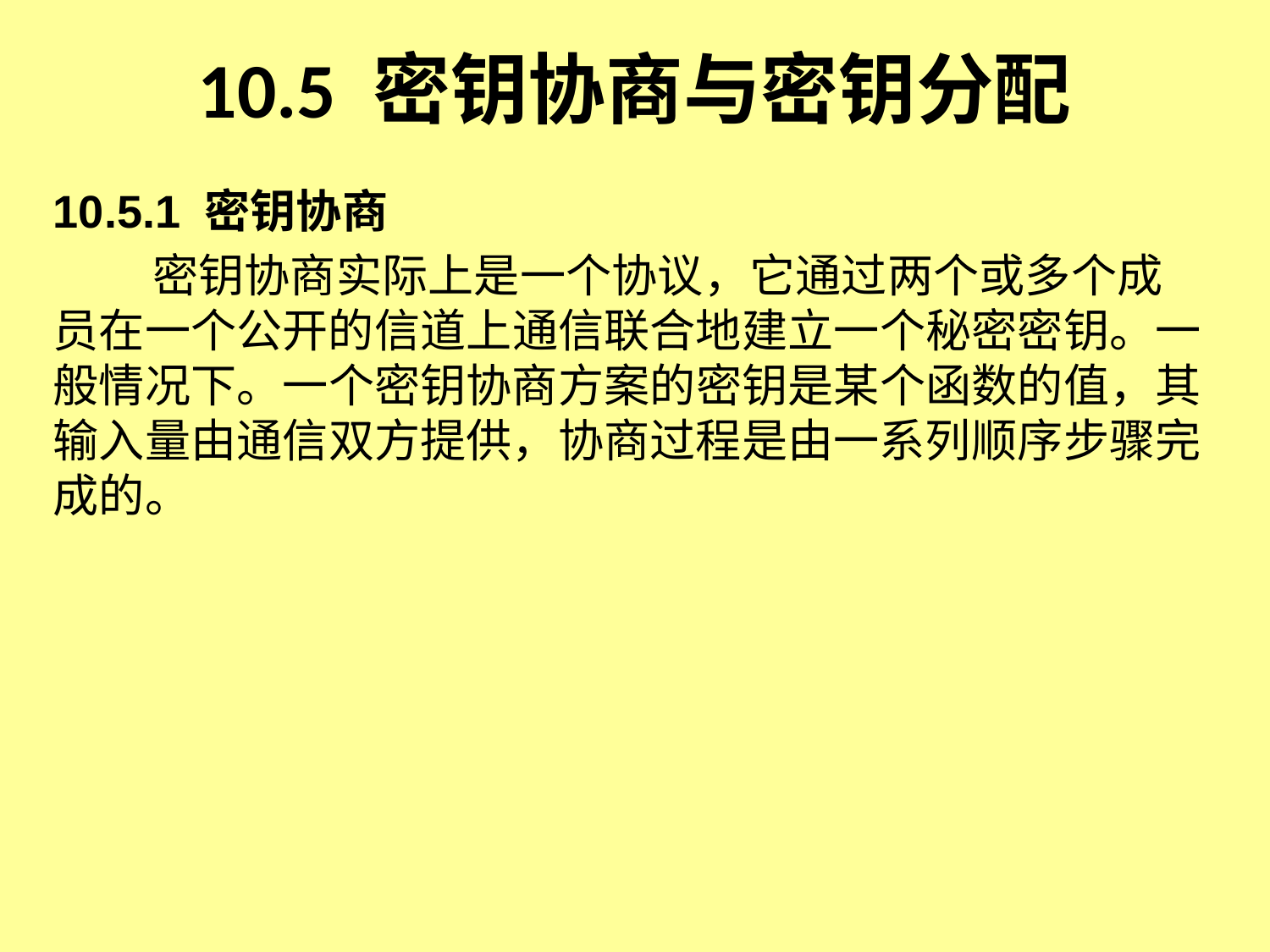

# 10.5 密钥协商与密钥分配
10.5.1 密钥协商
密钥协商实际上是一个协议，它通过两个或多个成员在一个公开的信道上通信联合地建立一个秘密密钥。一般情况下。一个密钥协商方案的密钥是某个函数的值，其输入量由通信双方提供，协商过程是由一系列顺序步骤完成的。